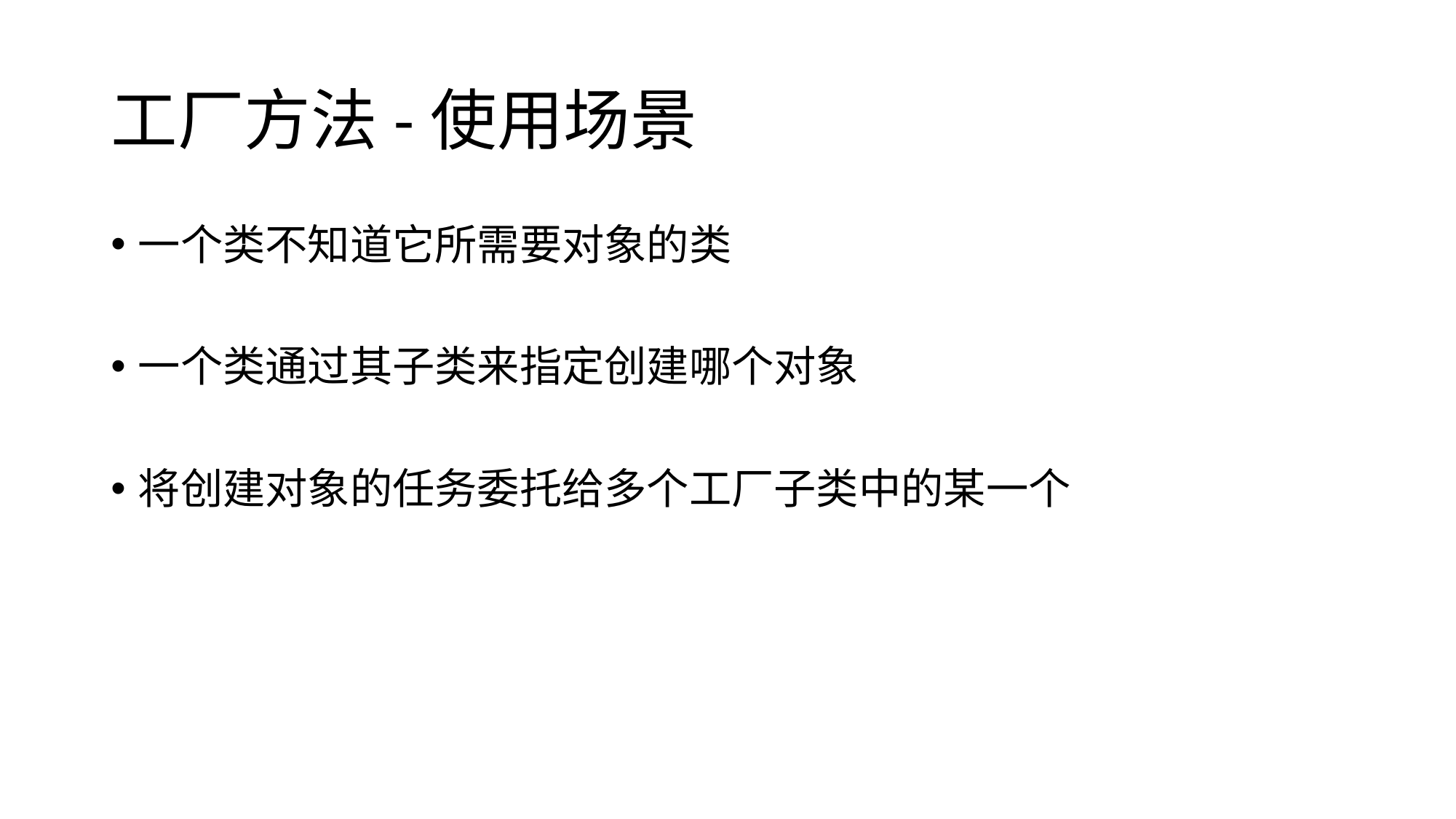

# 工厂方法-使用场景
一个类不知道它所需要对象的类

一个类通过其子类来指定创建哪个对象

将创建对象的任务委托给多个工厂子类中的某一个